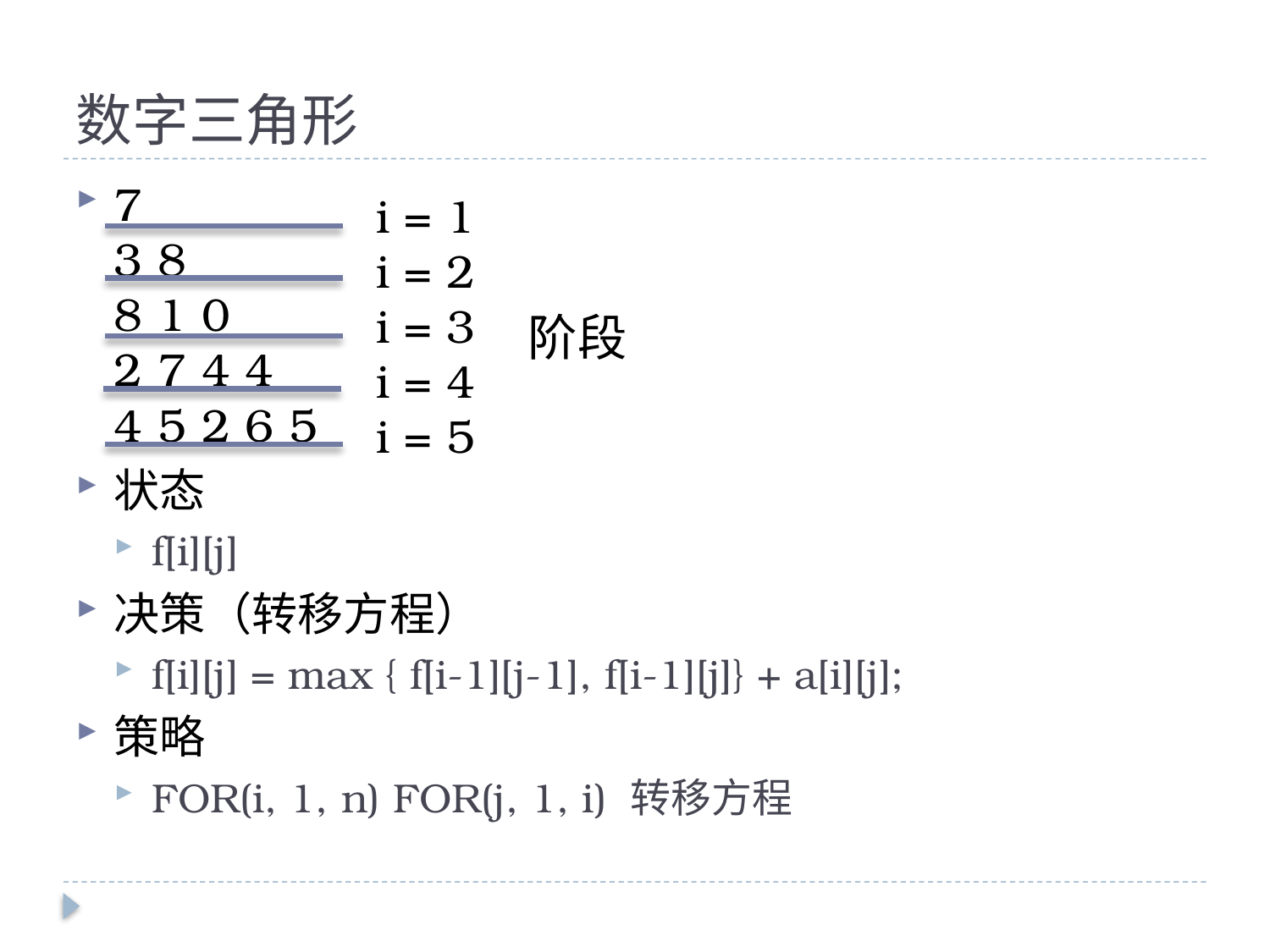

# 数字三角形
7
3 8
8 1 0
2 7 4 4
4 5 2 6 5
状态
f[i][j]
决策（转移方程）
f[i][j] = max { f[i-1][j-1], f[i-1][j]} + a[i][j];
策略
FOR(i, 1, n) FOR(j, 1, i) 转移方程

i = 1
i = 2
i = 3
i = 4
i = 5
阶段